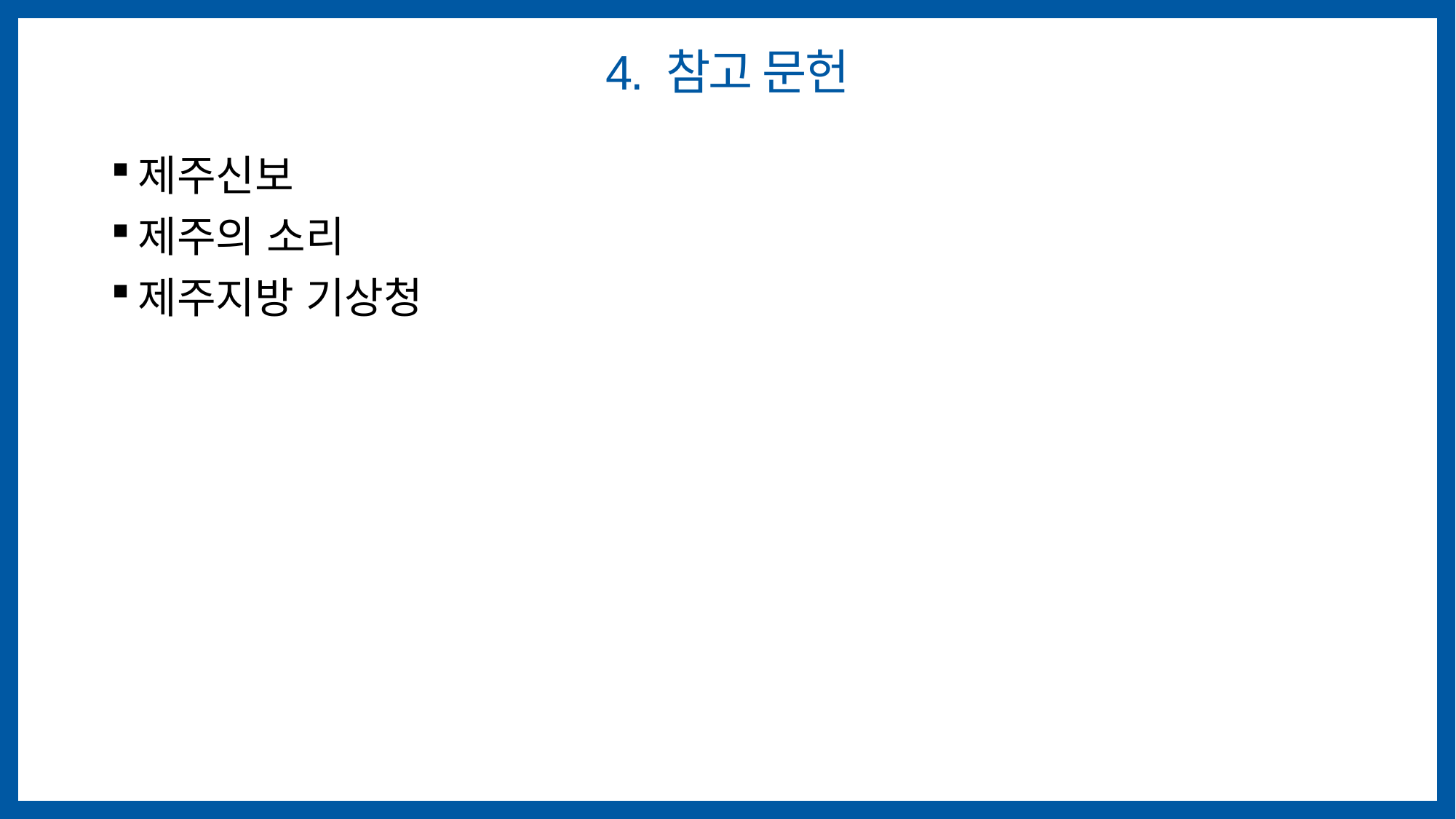

# 4. 참고 문헌
제주신보
제주의 소리
제주지방 기상청